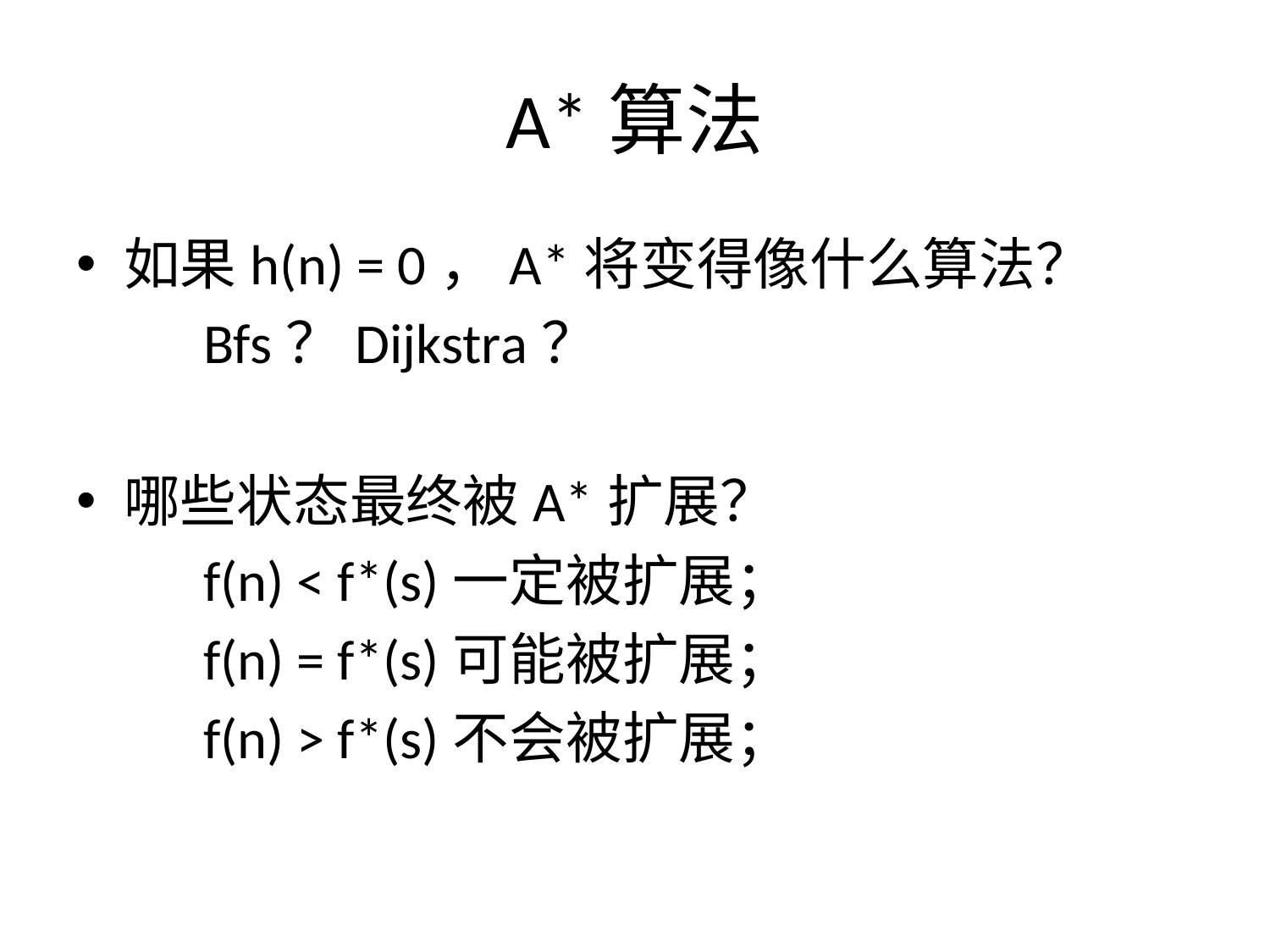

# A*算法
如果h(n) = 0，A*将变得像什么算法？
	Bfs？Dijkstra？

哪些状态最终被A*扩展？
	f(n) < f*(s)一定被扩展；
	f(n) = f*(s)可能被扩展；
	f(n) > f*(s)不会被扩展；